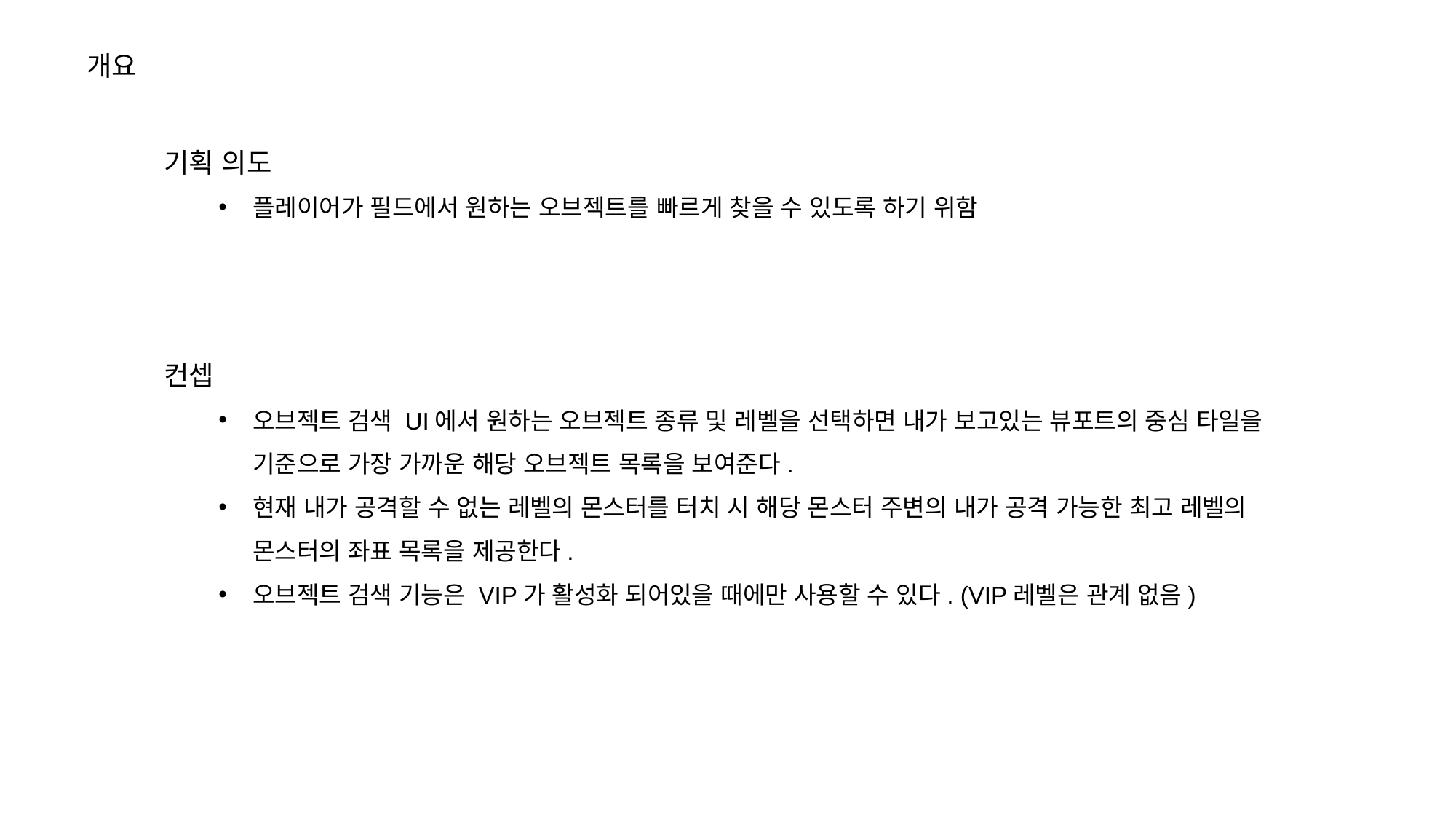

개요
기획 의도
플레이어가 필드에서 원하는 오브젝트를 빠르게 찾을 수 있도록 하기 위함
컨셉
오브젝트 검색 UI에서 원하는 오브젝트 종류 및 레벨을 선택하면 내가 보고있는 뷰포트의 중심 타일을 기준으로 가장 가까운 해당 오브젝트 목록을 보여준다.
현재 내가 공격할 수 없는 레벨의 몬스터를 터치 시 해당 몬스터 주변의 내가 공격 가능한 최고 레벨의 몬스터의 좌표 목록을 제공한다.
오브젝트 검색 기능은 VIP가 활성화 되어있을 때에만 사용할 수 있다. (VIP레벨은 관계 없음)